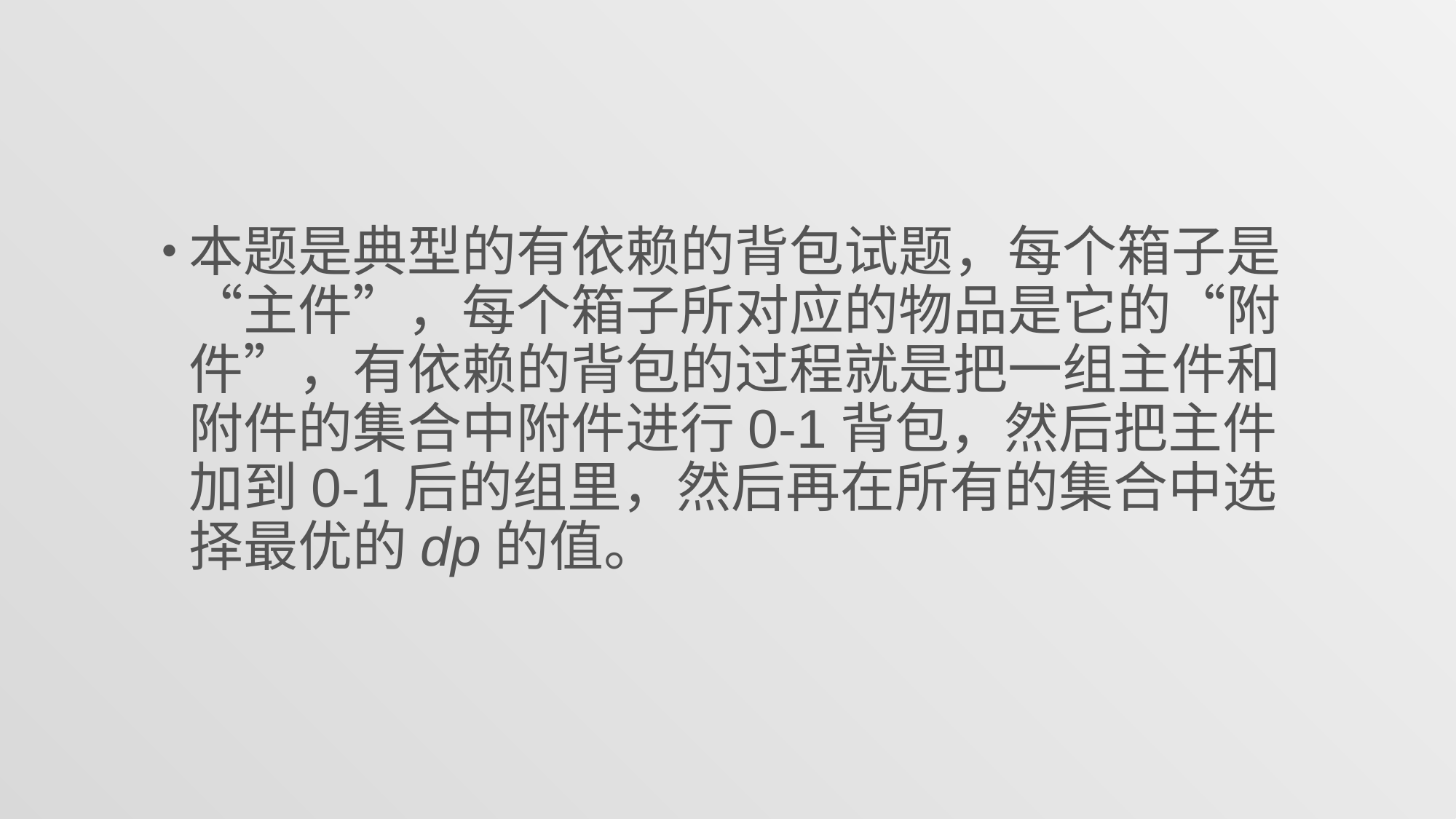

#
本题是典型的有依赖的背包试题，每个箱子是“主件”，每个箱子所对应的物品是它的“附件”，有依赖的背包的过程就是把一组主件和附件的集合中附件进行0-1背包，然后把主件加到0-1后的组里，然后再在所有的集合中选择最优的dp的值。